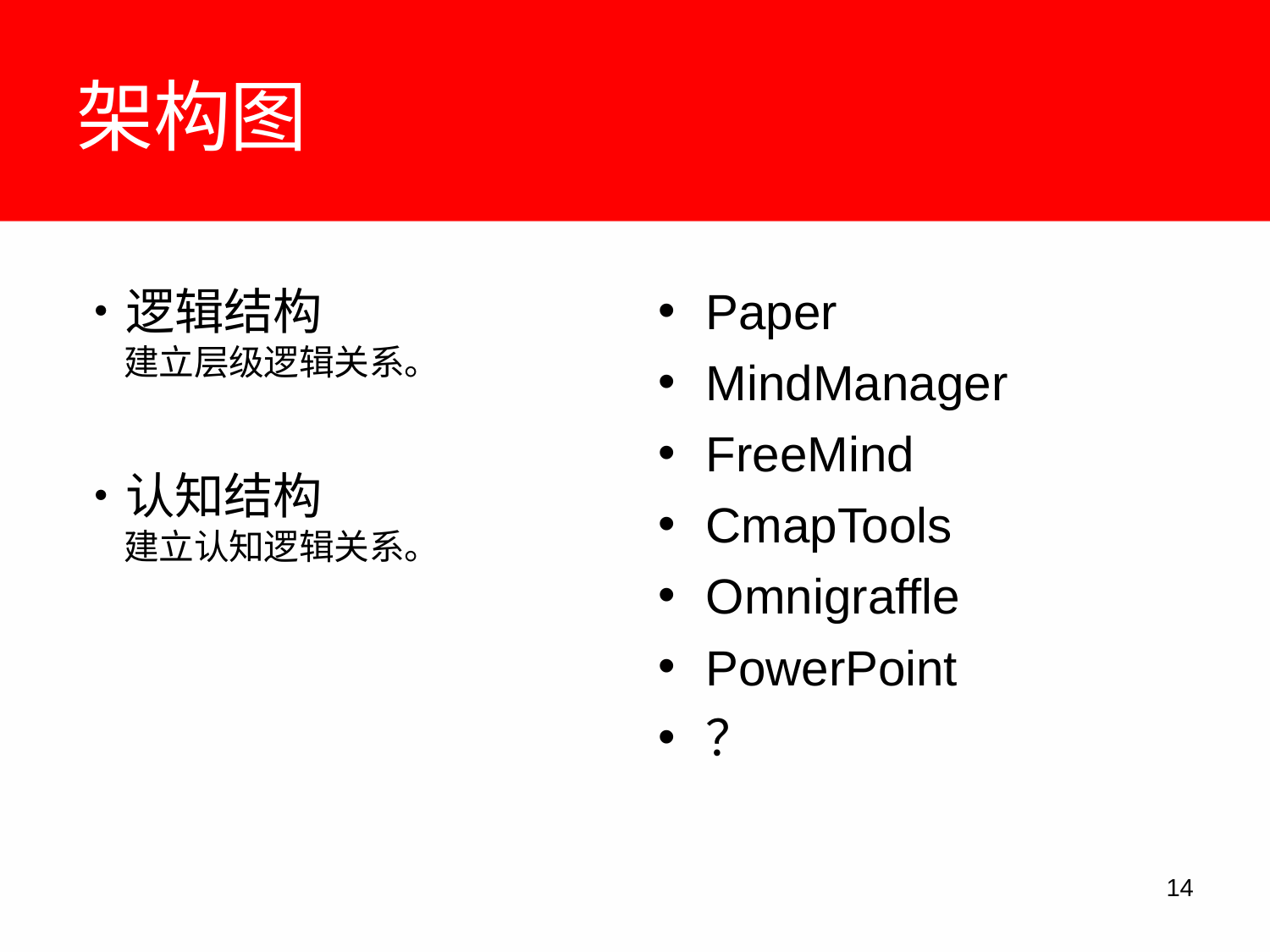

架构图
•	逻辑结构
建立层级逻辑关系。
Paper

MindManager

FreeMind

CmapTools

Omnigraffle

PowerPoint

？
•	认知结构
建立认知逻辑关系。
14